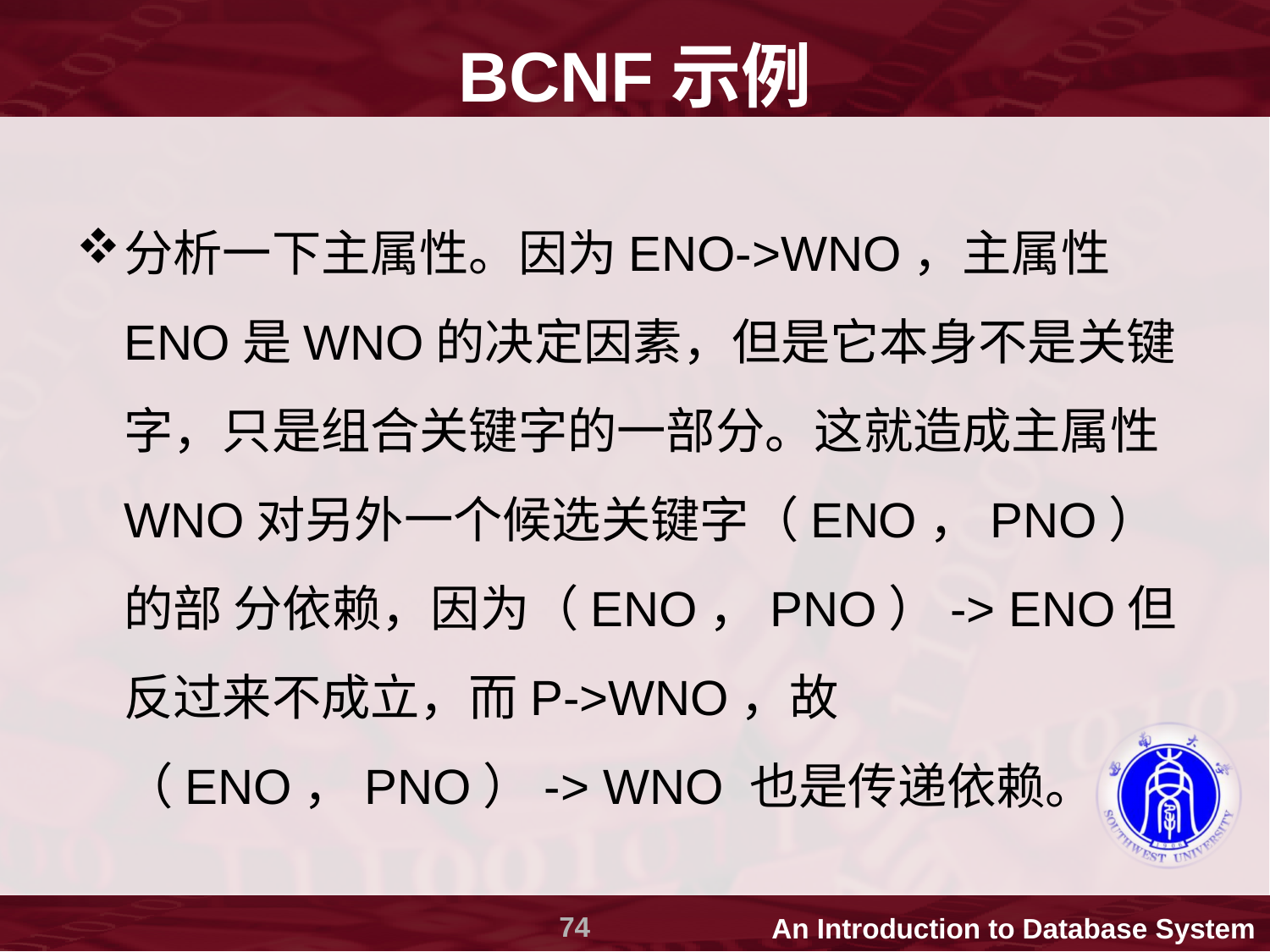

# BCNF示例
分析一下主属性。因为ENO->WNO，主属性ENO是WNO的决定因素，但是它本身不是关键字，只是组合关键字的一部分。这就造成主属性WNO对另外一个候选关键字（ENO，PNO）的部 分依赖，因为（ENO，PNO）-> ENO但反过来不成立，而P->WNO，故（ENO，PNO）-> WNO 也是传递依赖。
74